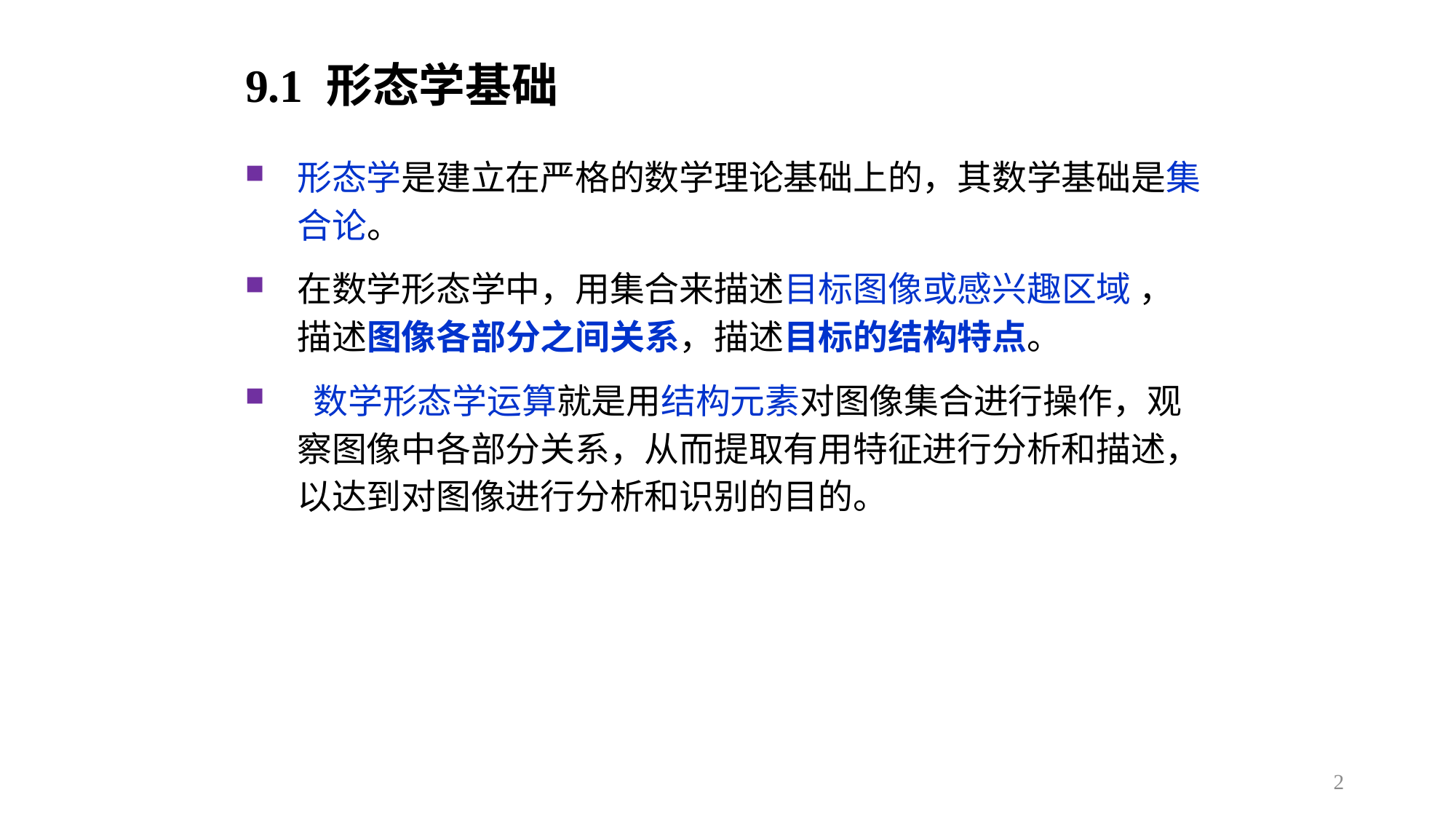

9.1 形态学基础
形态学是建立在严格的数学理论基础上的，其数学基础是集合论。
在数学形态学中，用集合来描述目标图像或感兴趣区域 ，描述图像各部分之间关系，描述目标的结构特点。
 数学形态学运算就是用结构元素对图像集合进行操作，观察图像中各部分关系，从而提取有用特征进行分析和描述，以达到对图像进行分析和识别的目的。
2